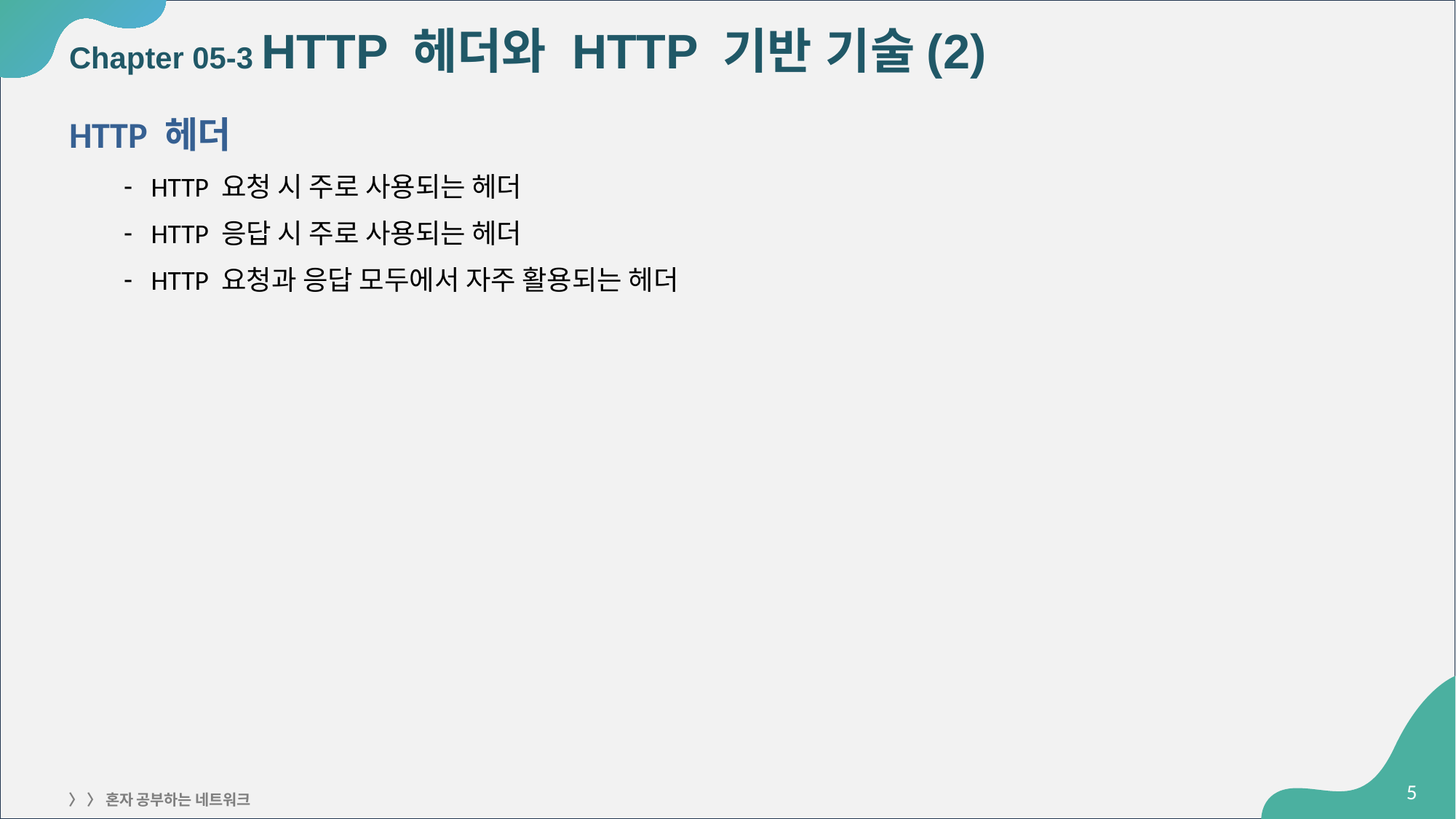

# Chapter 05-3 HTTP 헤더와 HTTP 기반 기술(2)
HTTP 헤더
HTTP 요청 시 주로 사용되는 헤더
HTTP 응답 시 주로 사용되는 헤더
HTTP 요청과 응답 모두에서 자주 활용되는 헤더
5
〉 〉 혼자 공부하는 네트워크